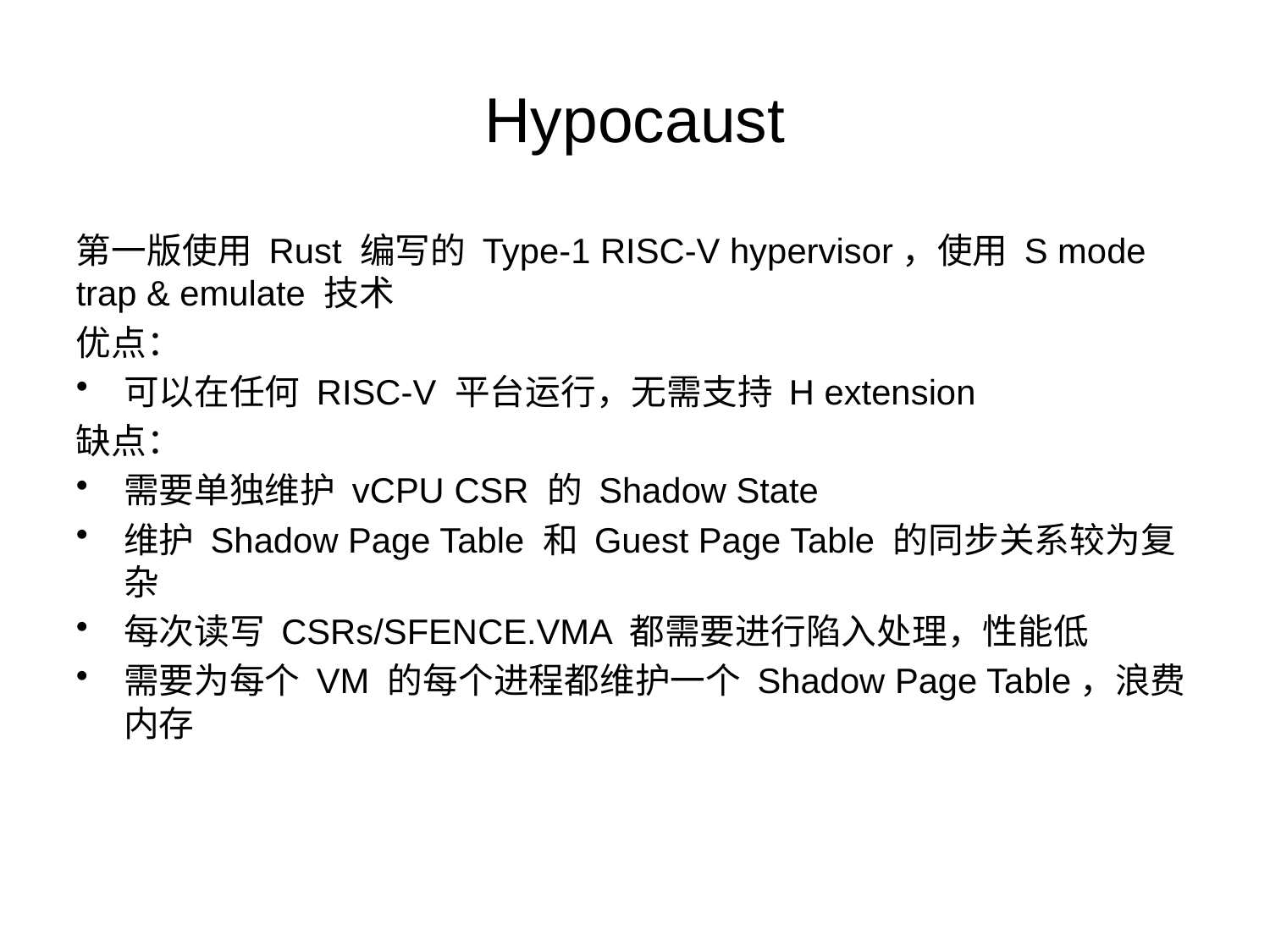

# Hypocaust
第一版使用 Rust 编写的 Type-1 RISC-V hypervisor，使用 S mode trap & emulate 技术
优点：
可以在任何 RISC-V 平台运行，无需支持 H extension
缺点：
需要单独维护 vCPU CSR 的 Shadow State
维护 Shadow Page Table 和 Guest Page Table 的同步关系较为复杂
每次读写 CSRs/SFENCE.VMA 都需要进行陷入处理，性能低
需要为每个 VM 的每个进程都维护一个 Shadow Page Table，浪费内存